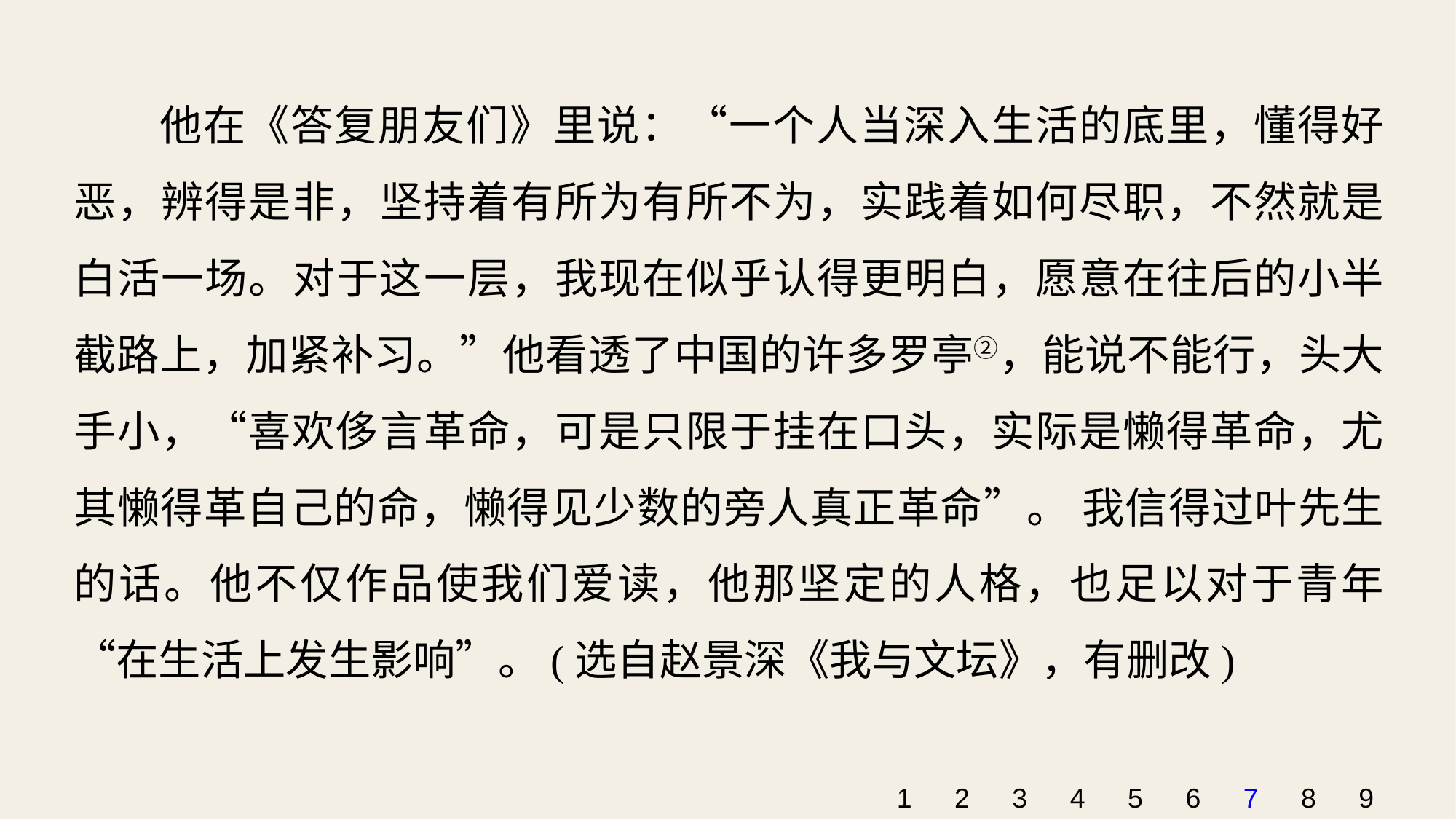

他在《答复朋友们》里说：“一个人当深入生活的底里，懂得好恶，辨得是非，坚持着有所为有所不为，实践着如何尽职，不然就是白活一场。对于这一层，我现在似乎认得更明白，愿意在往后的小半截路上，加紧补习。”他看透了中国的许多罗亭②，能说不能行，头大手小，“喜欢侈言革命，可是只限于挂在口头，实际是懒得革命，尤其懒得革自己的命，懒得见少数的旁人真正革命”。 我信得过叶先生的话。他不仅作品使我们爱读，他那坚定的人格，也足以对于青年“在生活上发生影响”。(选自赵景深《我与文坛》，有删改)
1
2
3
4
5
6
7
8
9